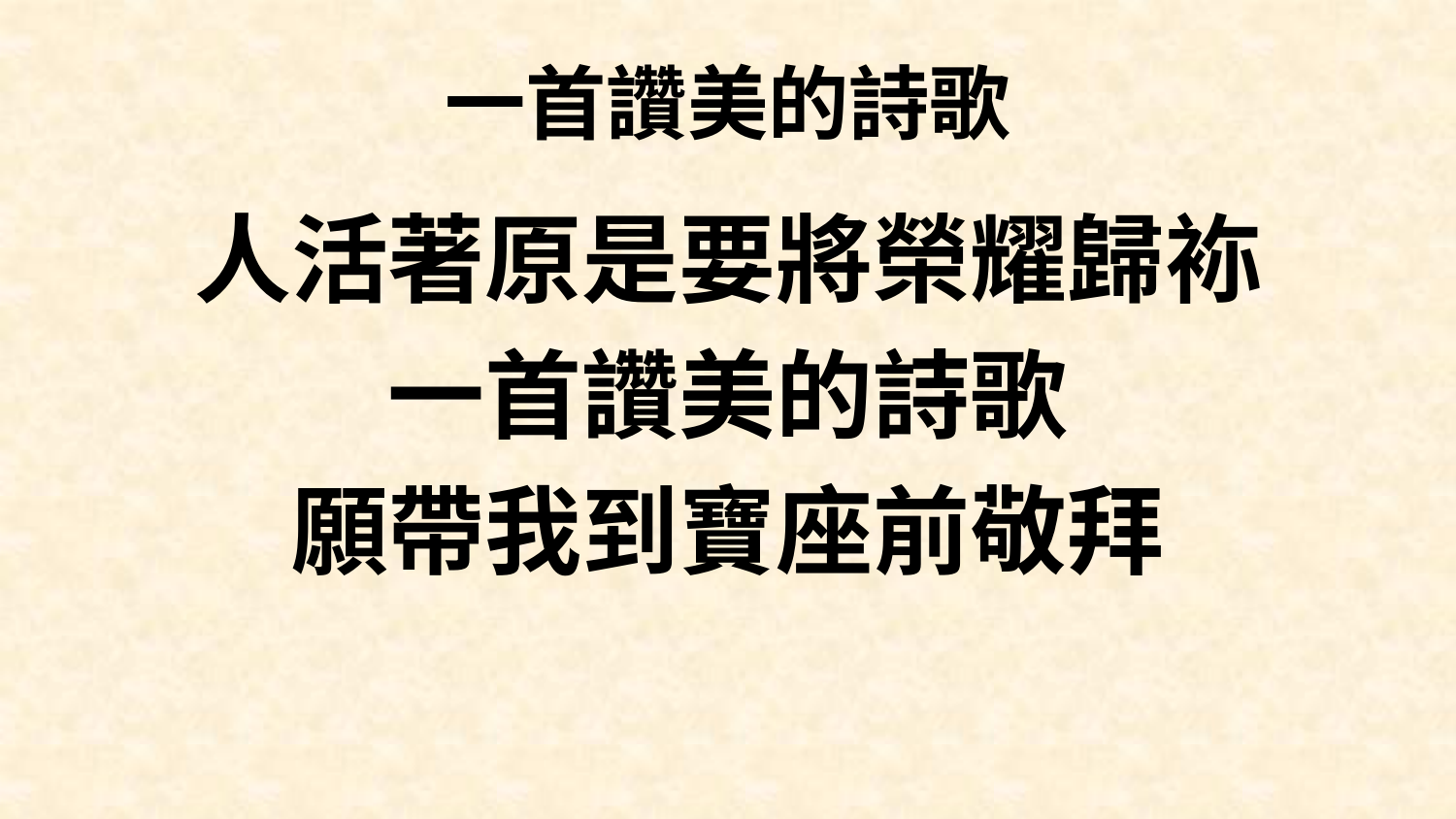

# 一首讚美的詩歌
人活著原是要將榮耀歸袮
一首讚美的詩歌
願帶我到寶座前敬拜